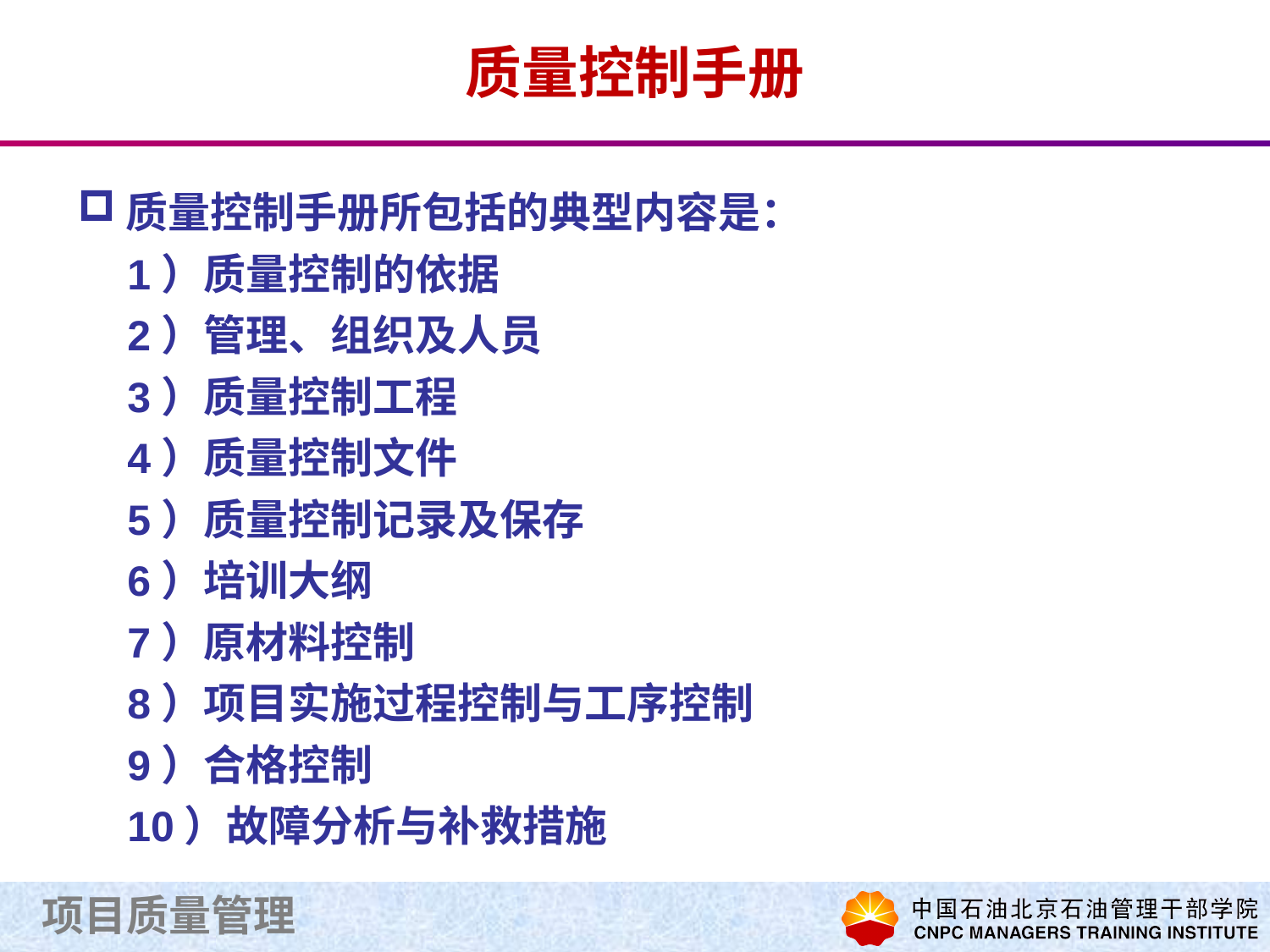

# 质量控制手册
质量控制手册所包括的典型内容是：
1）质量控制的依据
2）管理、组织及人员
3）质量控制工程
4）质量控制文件
5）质量控制记录及保存
6）培训大纲
7）原材料控制
8）项目实施过程控制与工序控制
9）合格控制
10）故障分析与补救措施